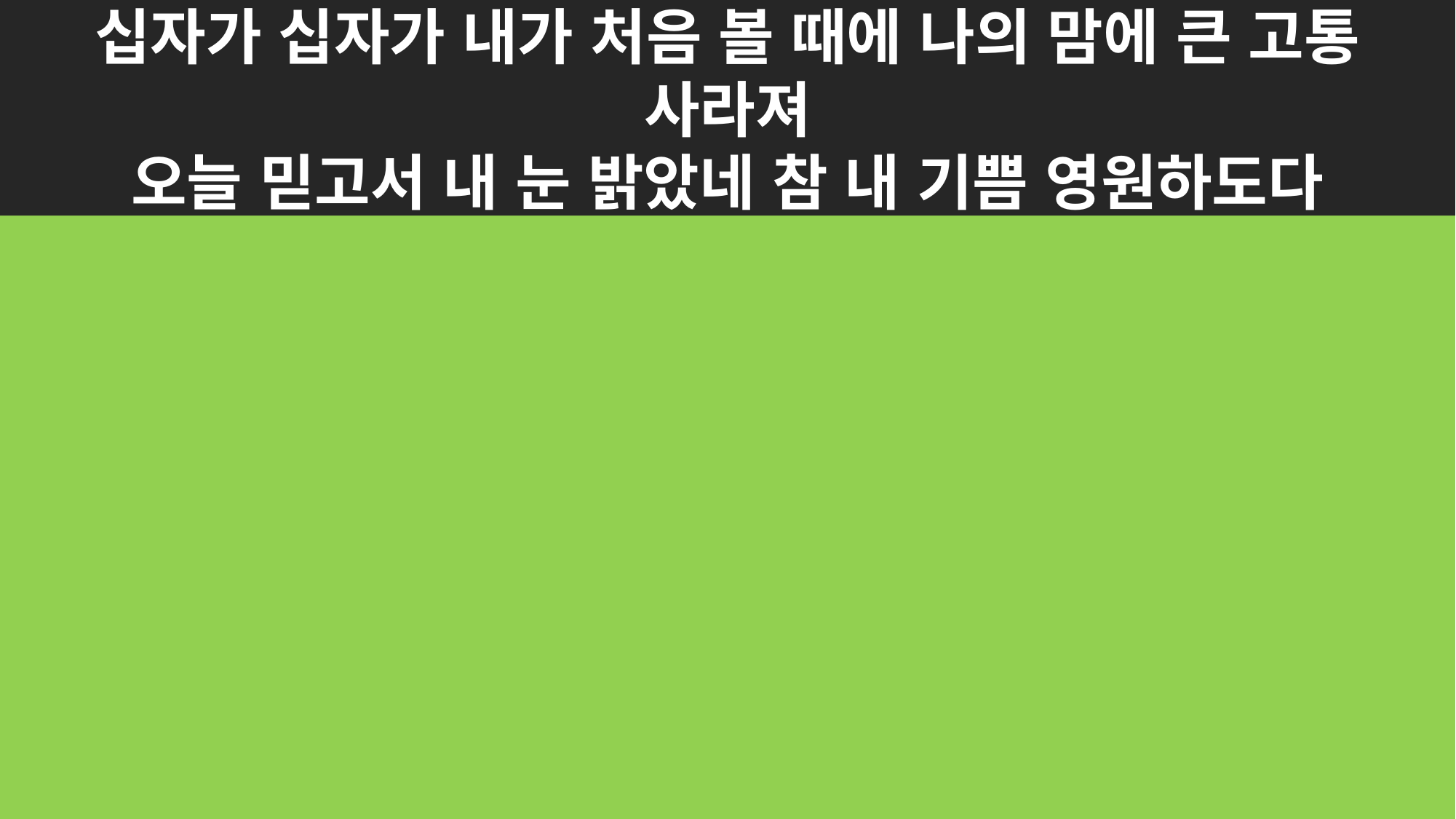

십자가 십자가 내가 처음 볼 때에 나의 맘에 큰 고통 사라져
오늘 믿고서 내 눈 밝았네 참 내 기쁨 영원하도다